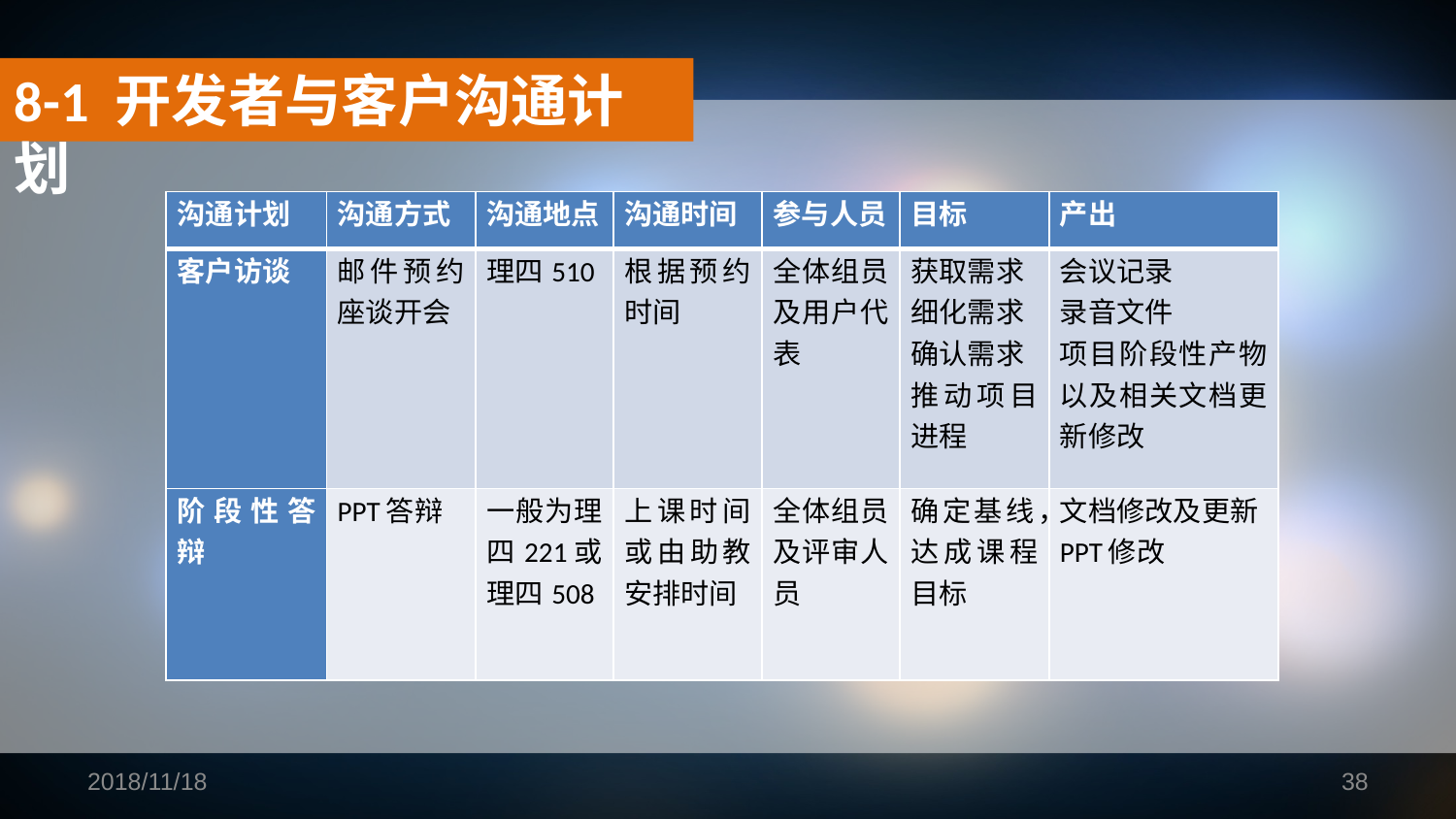

8-1 开发者与客户沟通计划

| 沟通计划 | 沟通方式 | 沟通地点 | 沟通时间 | 参与人员 | 目标 | 产出 |
| --- | --- | --- | --- | --- | --- | --- |
| 客户访谈 | 邮件预约座谈开会 | 理四510 | 根据预约时间 | 全体组员及用户代表 | 获取需求 细化需求 确认需求 推动项目进程 | 会议记录 录音文件 项目阶段性产物以及相关文档更新修改 |
| 阶段性答辩 | PPT答辩 | 一般为理四221或理四508 | 上课时间或由助教安排时间 | 全体组员及评审人员 | 确定基线，达成课程目标 | 文档修改及更新 PPT修改 |
2018/11/18
38